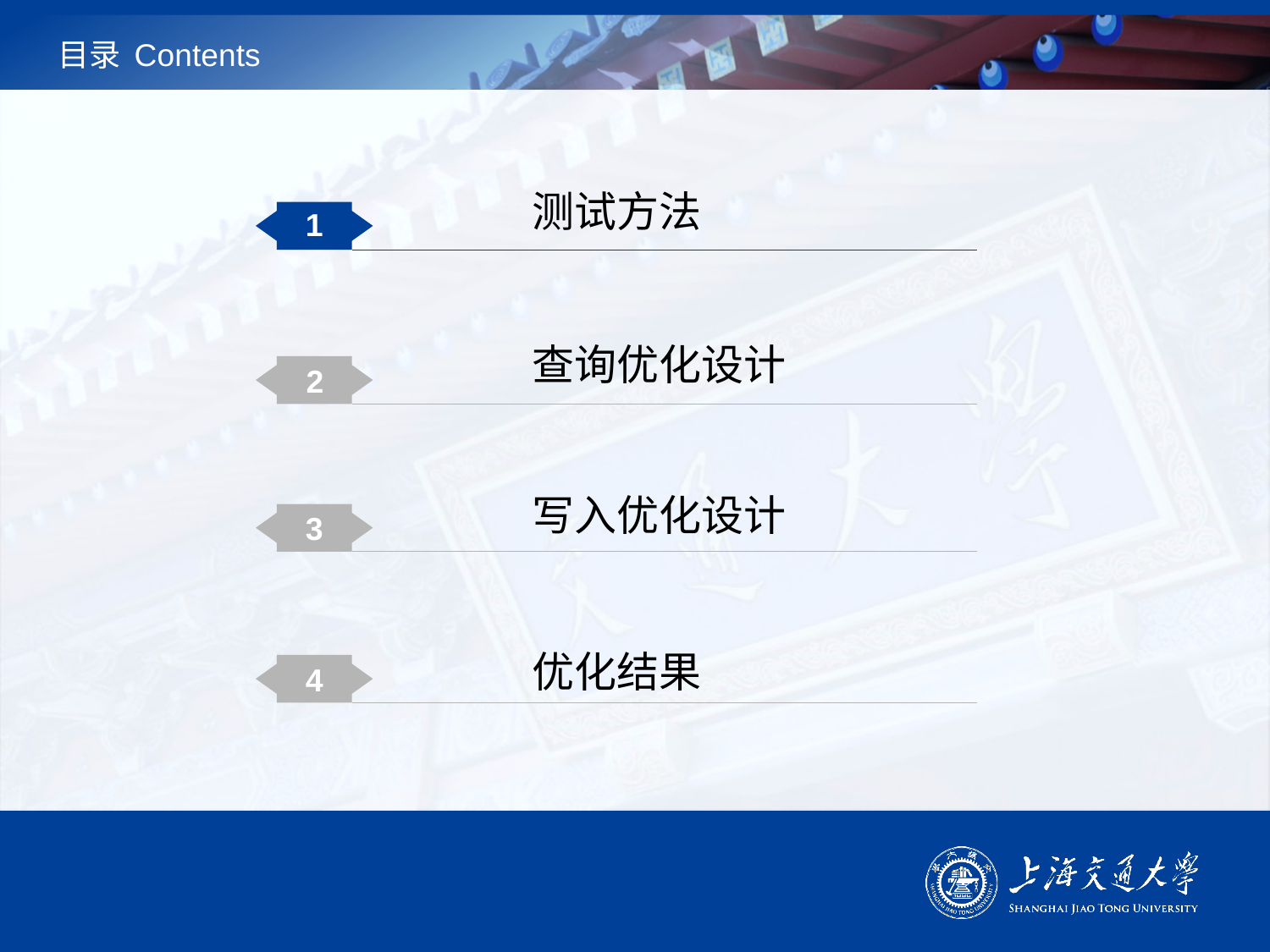

# 目录 Contents
测试方法
1

查询优化设计
2

写入优化设计
3

优化结果
4